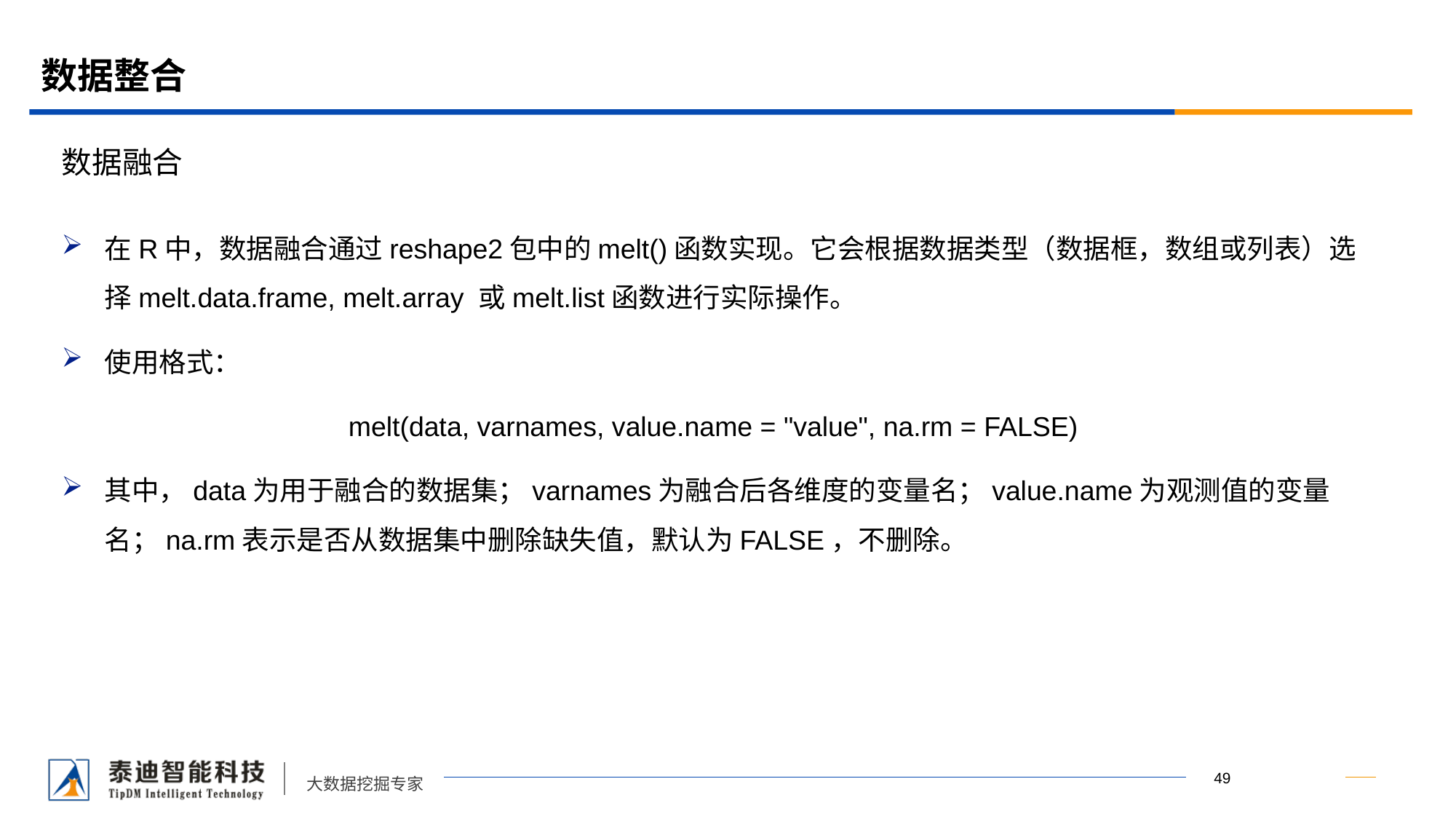

# 数据整合
数据融合
在R中，数据融合通过reshape2包中的melt()函数实现。它会根据数据类型（数据框，数组或列表）选择melt.data.frame, melt.array 或melt.list函数进行实际操作。
使用格式：
melt(data, varnames, value.name = "value", na.rm = FALSE)
其中，data为用于融合的数据集；varnames为融合后各维度的变量名；value.name为观测值的变量名；na.rm表示是否从数据集中删除缺失值，默认为FALSE，不删除。